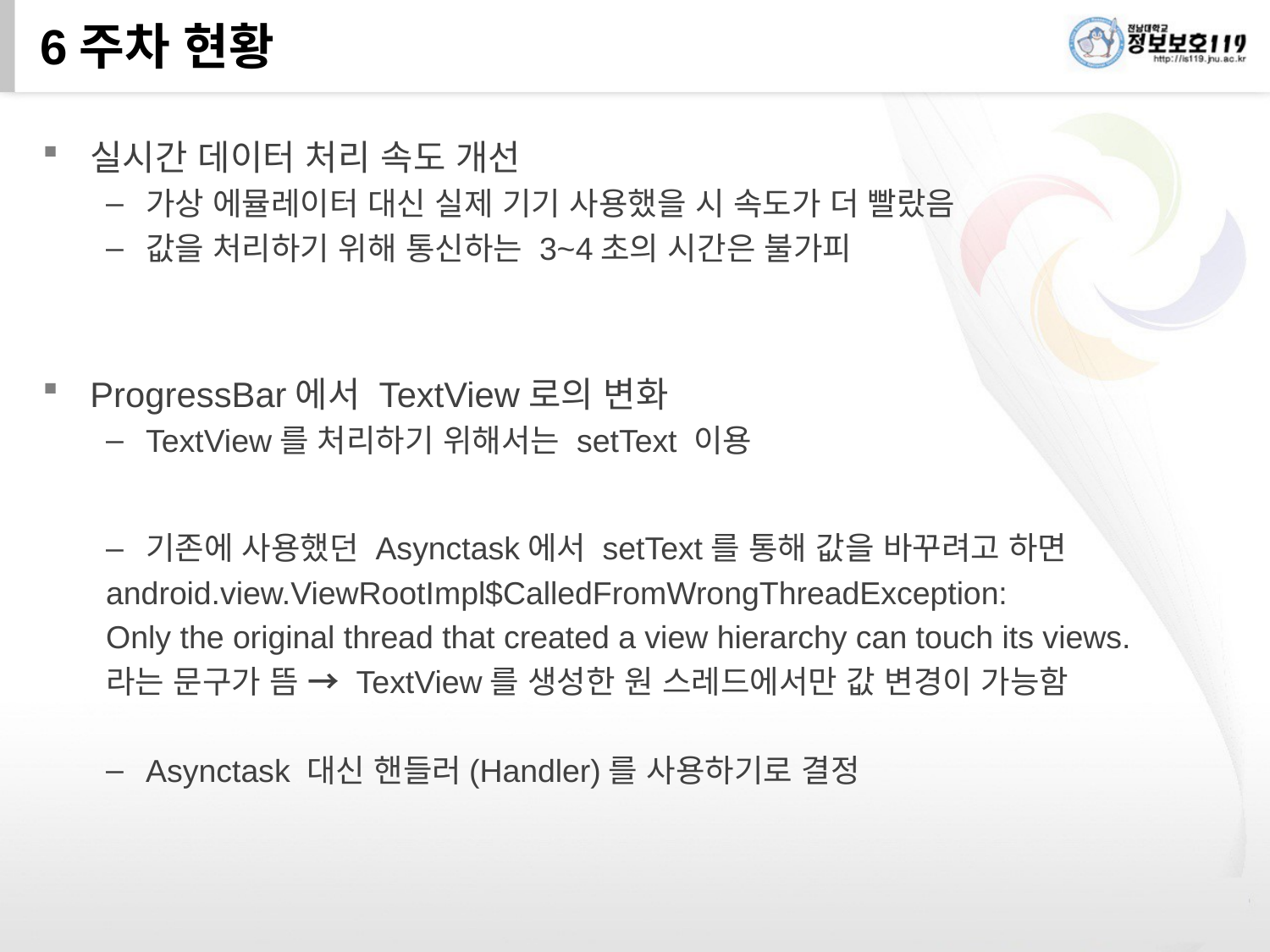

# 6주차 현황
실시간 데이터 처리 속도 개선
가상 에뮬레이터 대신 실제 기기 사용했을 시 속도가 더 빨랐음
값을 처리하기 위해 통신하는 3~4초의 시간은 불가피

ProgressBar에서 TextView로의 변화
TextView를 처리하기 위해서는 setText 이용

기존에 사용했던 Asynctask에서 setText를 통해 값을 바꾸려고 하면
android.view.ViewRootImpl$CalledFromWrongThreadException:
Only the original thread that created a view hierarchy can touch its views.
라는 문구가 뜸 → TextView를 생성한 원 스레드에서만 값 변경이 가능함

Asynctask 대신 핸들러(Handler)를 사용하기로 결정